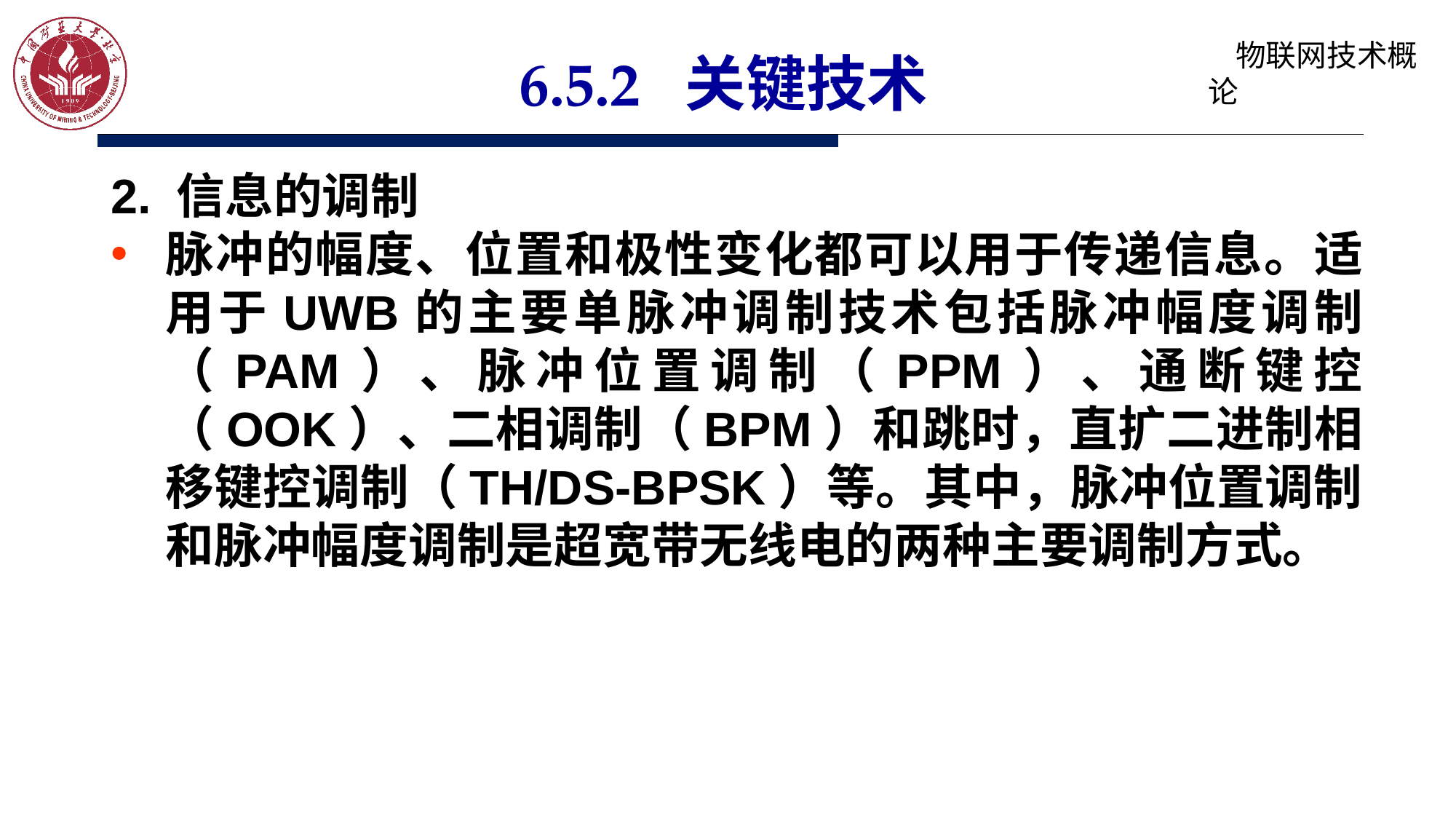

# 6.5.2  关键技术
2. 信息的调制
脉冲的幅度、位置和极性变化都可以用于传递信息。适用于UWB的主要单脉冲调制技术包括脉冲幅度调制（PAM）、脉冲位置调制（PPM）、通断键控 （OOK）、二相调制（BPM）和跳时，直扩二进制相移键控调制（TH/DS-BPSK）等。其中，脉冲位置调制和脉冲幅度调制是超宽带无线电的两种主要调制方式。